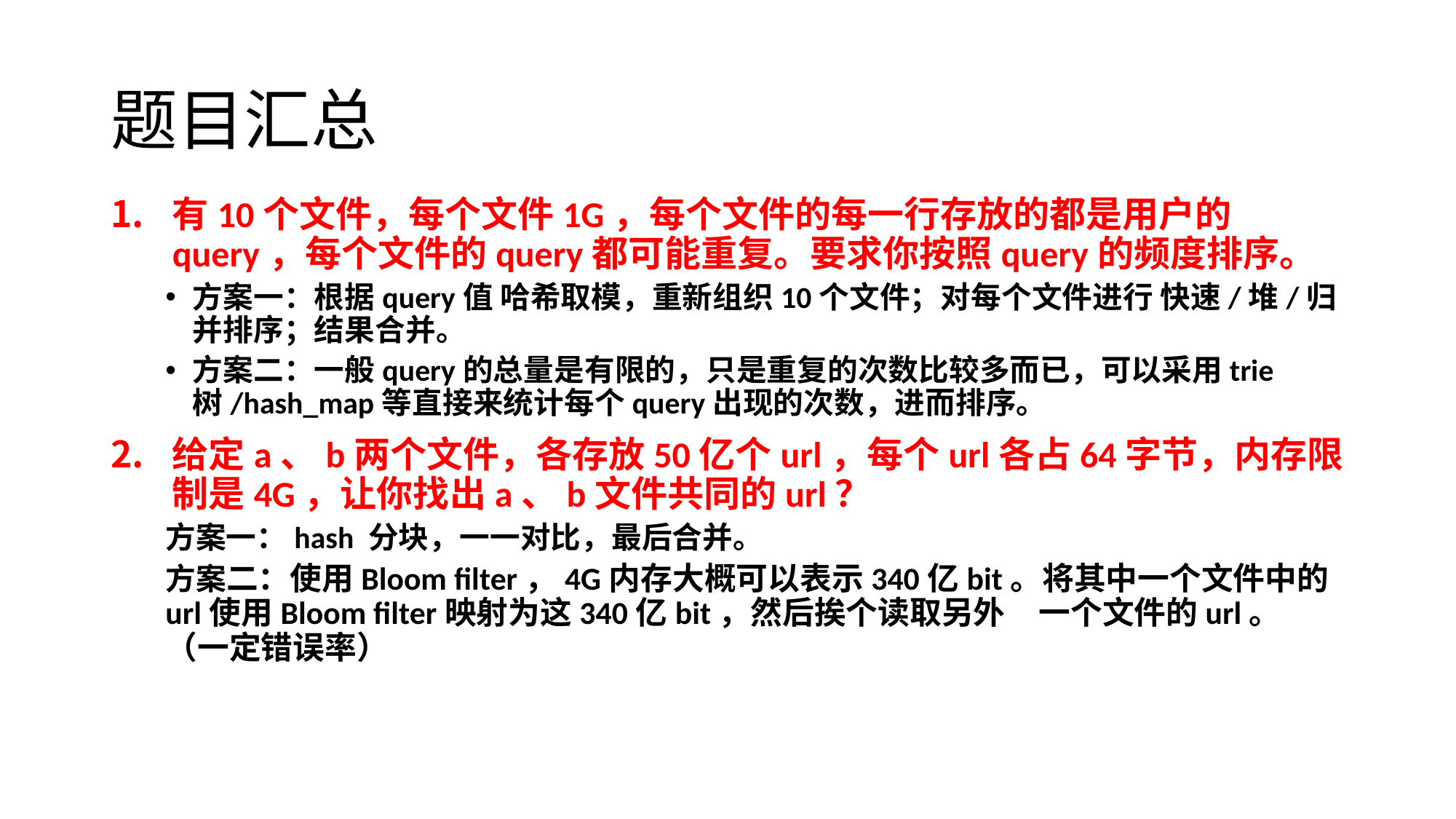

# 题目汇总
有10个文件，每个文件1G，每个文件的每一行存放的都是用户的query，每个文件的query都可能重复。要求你按照query的频度排序。
方案一：根据query值 哈希取模，重新组织10个文件；对每个文件进行 快速/堆/归并排序；结果合并。
方案二：一般query的总量是有限的，只是重复的次数比较多而已，可以采用trie树/hash_map等直接来统计每个query出现的次数，进而排序。
给定a、b两个文件，各存放50亿个url，每个url各占64字节，内存限制是4G，让你找出a、b文件共同的url？
方案一：hash 分块，一一对比，最后合并。
方案二：使用Bloom filter，4G内存大概可以表示340亿bit。将其中一个文件中的url使用Bloom filter映射为这340亿bit，然后挨个读取另外	一个文件的url。（一定错误率）